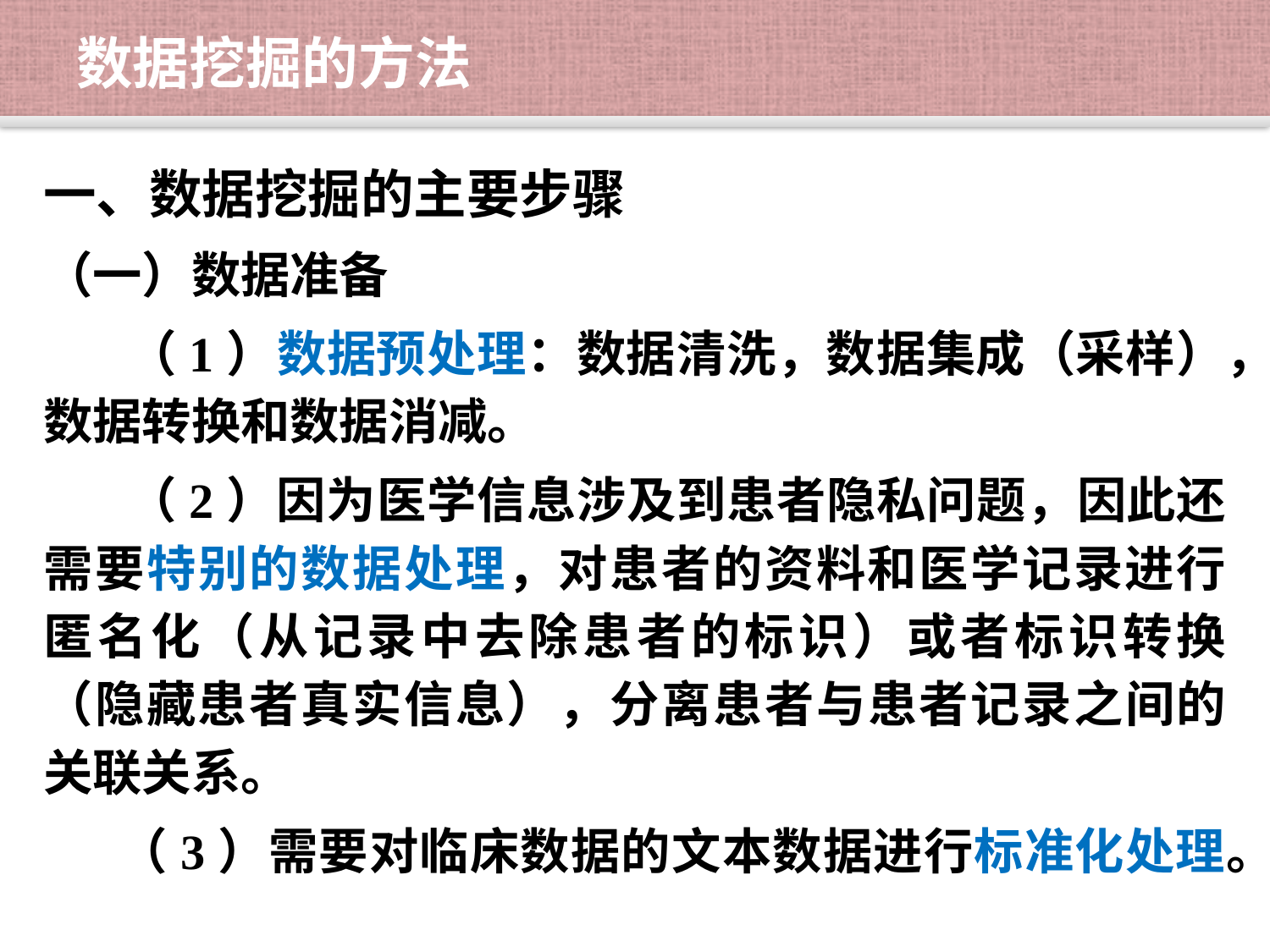

# 数据挖掘的方法
一、数据挖掘的主要步骤
（一）数据准备
      （1）数据预处理：数据清洗，数据集成（采样），数据转换和数据消减。
      （2）因为医学信息涉及到患者隐私问题，因此还需要特别的数据处理，对患者的资料和医学记录进行匿名化（从记录中去除患者的标识）或者标识转换（隐藏患者真实信息），分离患者与患者记录之间的关联关系。
     （3）需要对临床数据的文本数据进行标准化处理。